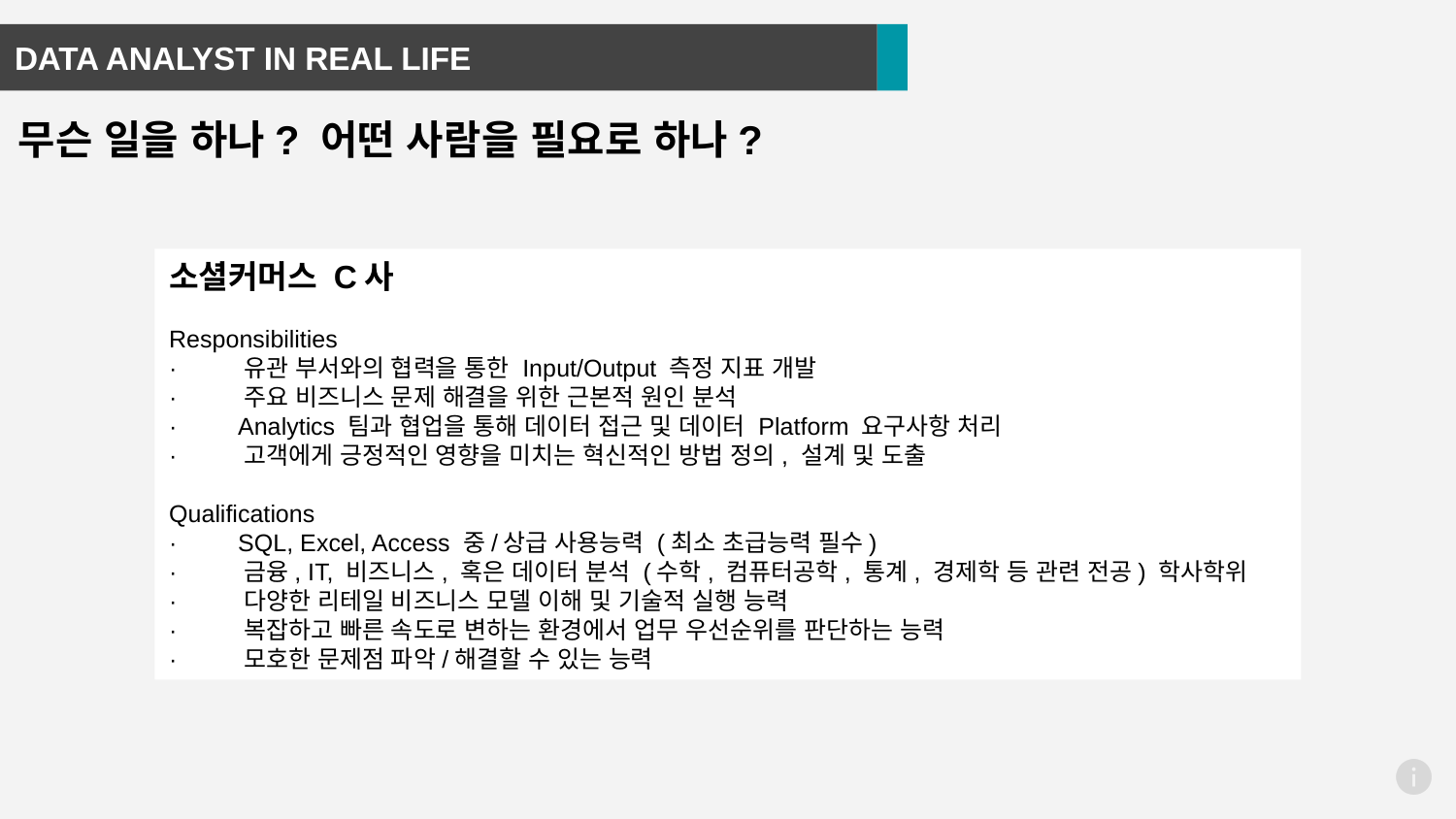

DATA ANALYST IN REAL LIFE

무슨 일을 하나? 어떤 사람을 필요로 하나?
소셜커머스 C사
Responsibilities
·         유관 부서와의 협력을 통한 Input/Output 측정 지표 개발
·         주요 비즈니스 문제 해결을 위한 근본적 원인 분석
·         Analytics 팀과 협업을 통해 데이터 접근 및 데이터 Platform 요구사항 처리
·         고객에게 긍정적인 영향을 미치는 혁신적인 방법 정의, 설계 및 도출
Qualifications
·         SQL, Excel, Access 중/상급 사용능력 (최소 초급능력 필수)
·         금융, IT, 비즈니스, 혹은 데이터 분석 (수학, 컴퓨터공학, 통계, 경제학 등 관련 전공) 학사학위
·         다양한 리테일 비즈니스 모델 이해 및 기술적 실행 능력
·         복잡하고 빠른 속도로 변하는 환경에서 업무 우선순위를 판단하는 능력
·         모호한 문제점 파악/해결할 수 있는 능력